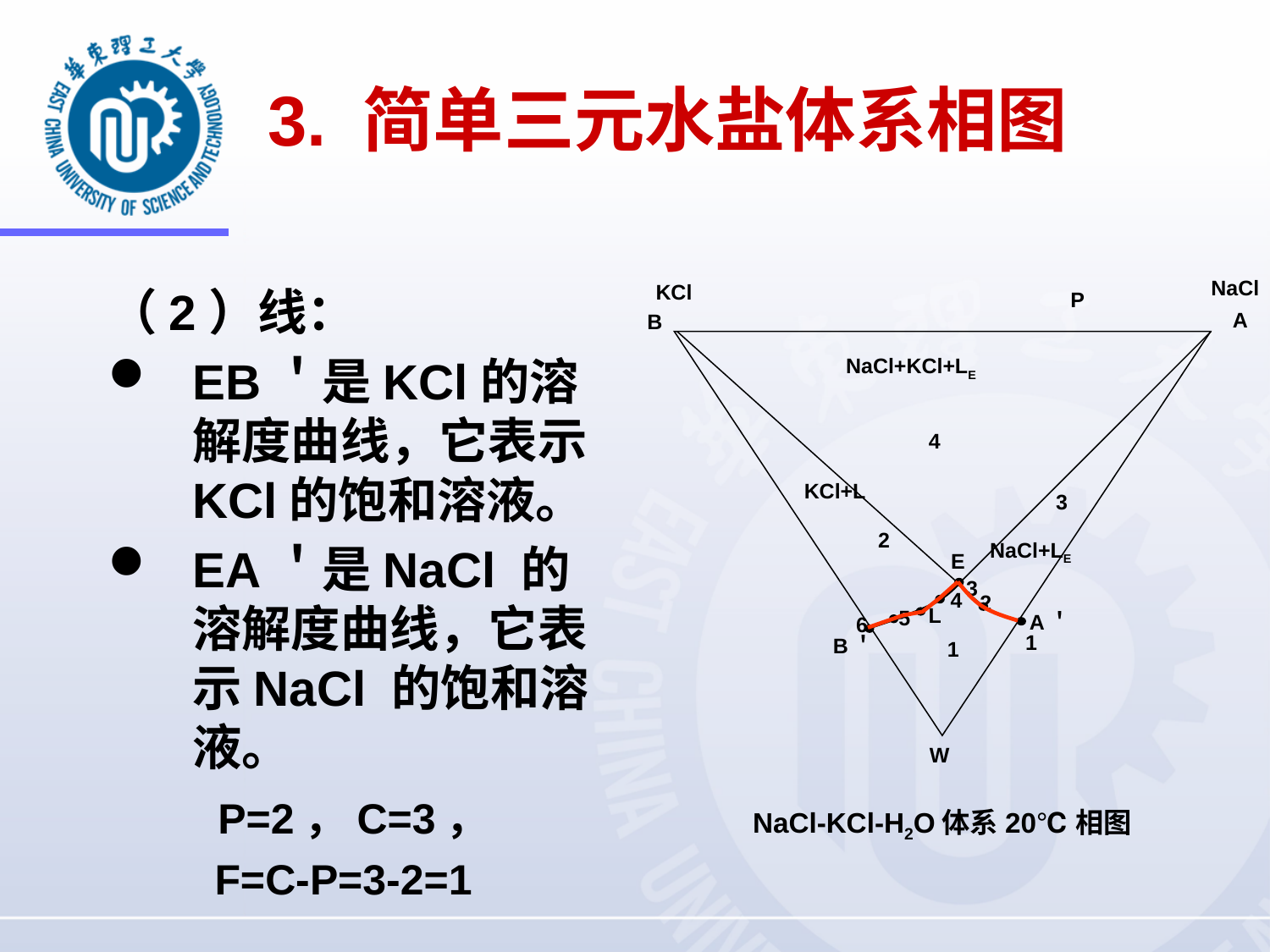

3. 简单三元水盐体系相图
NaCl
KCl
（2）线：
EB＇是KCl的溶解度曲线，它表示KCl的饱和溶液。
EA＇是NaCl 的溶解度曲线，它表示NaCl 的饱和溶液。
        P=2，C=3，
         F=C-P=3-2=1
P
A
B

NaCl+KCl+LE
4
KCl+L
3
2
NaCl+LE
E
3

4

2

L

5

A＇
6

1

B＇
1
W
NaCl-KCl-H2O体系20℃相图